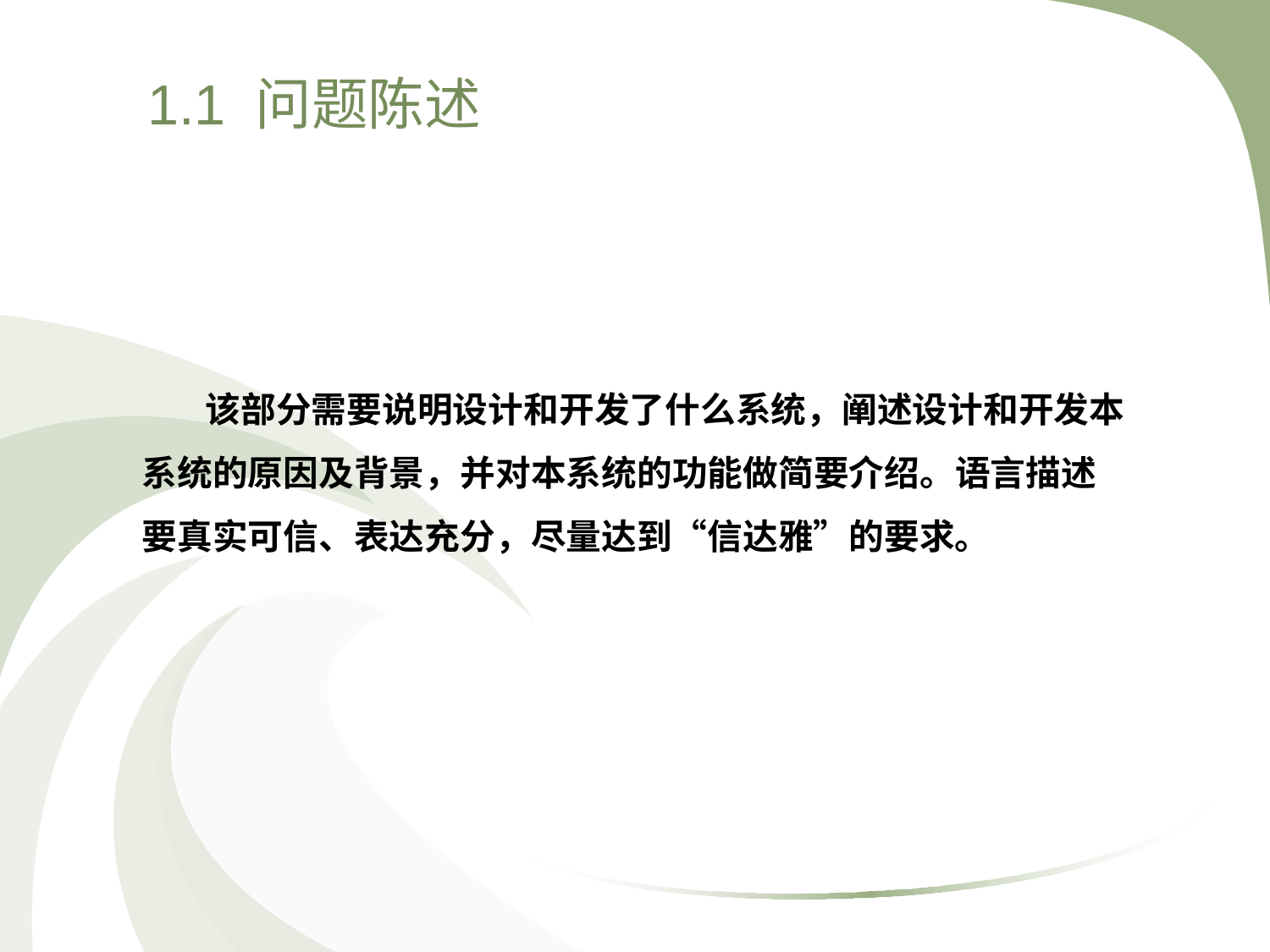

# 1.1 问题陈述
该部分需要说明设计和开发了什么系统，阐述设计和开发本系统的原因及背景，并对本系统的功能做简要介绍。语言描述要真实可信、表达充分，尽量达到“信达雅”的要求。